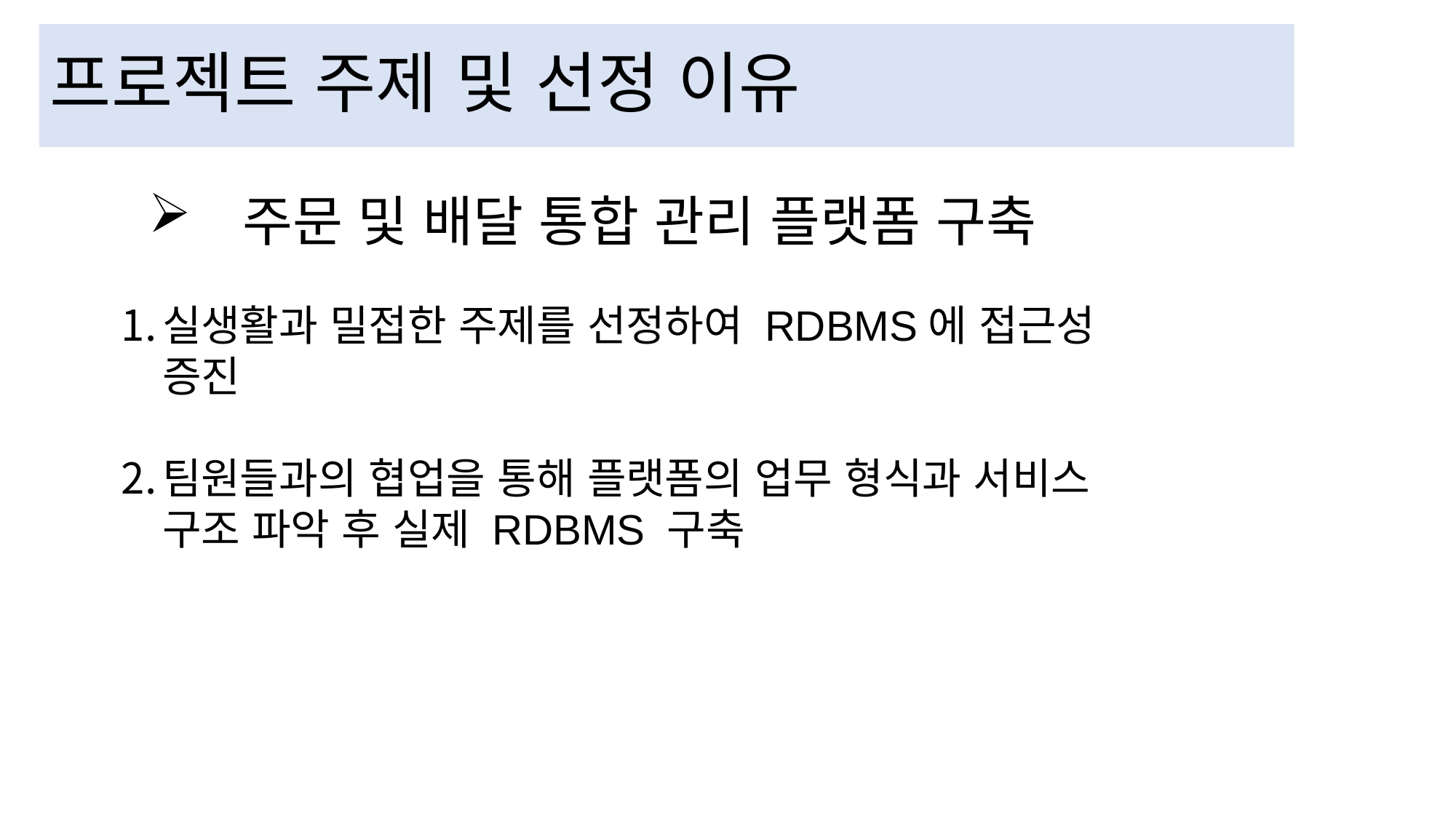

# 프로젝트 주제 및 선정 이유
 주문 및 배달 통합 관리 플랫폼 구축
실생활과 밀접한 주제를 선정하여 RDBMS에 접근성 증진

팀원들과의 협업을 통해 플랫폼의 업무 형식과 서비스 구조 파악 후 실제 RDBMS 구축